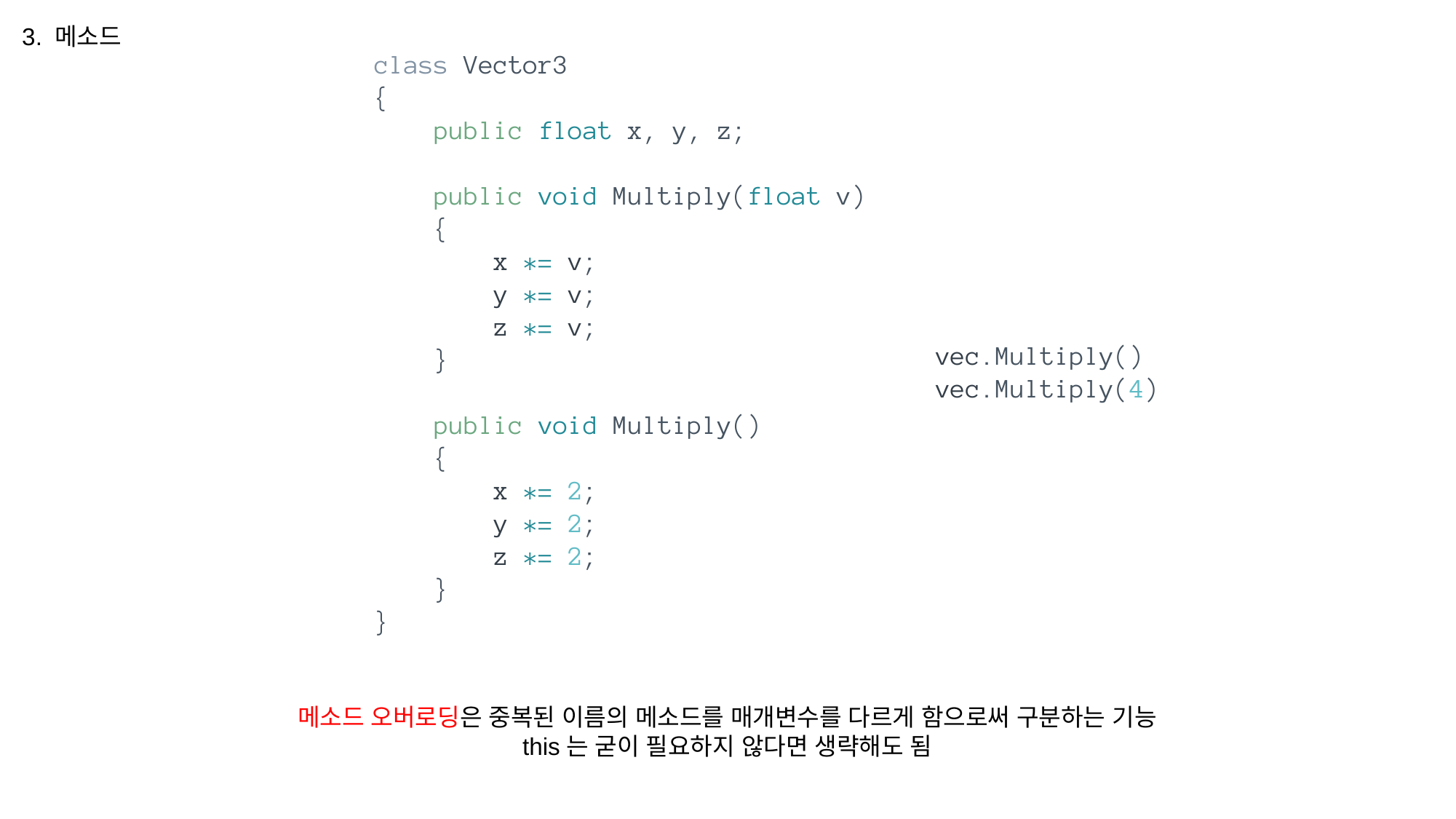

3. 메소드
class Vector3
{
    public float x, y, z;
    public void Multiply(float v)
    {
        x *= v;
        y *= v;
        z *= v;
    }
    public void Multiply()
    {
        x *= 2;
        y *= 2;
        z *= 2;
    }
}
vec.Multiply()
vec.Multiply(4)
메소드 오버로딩은 중복된 이름의 메소드를 매개변수를 다르게 함으로써 구분하는 기능
this는 굳이 필요하지 않다면 생략해도 됨